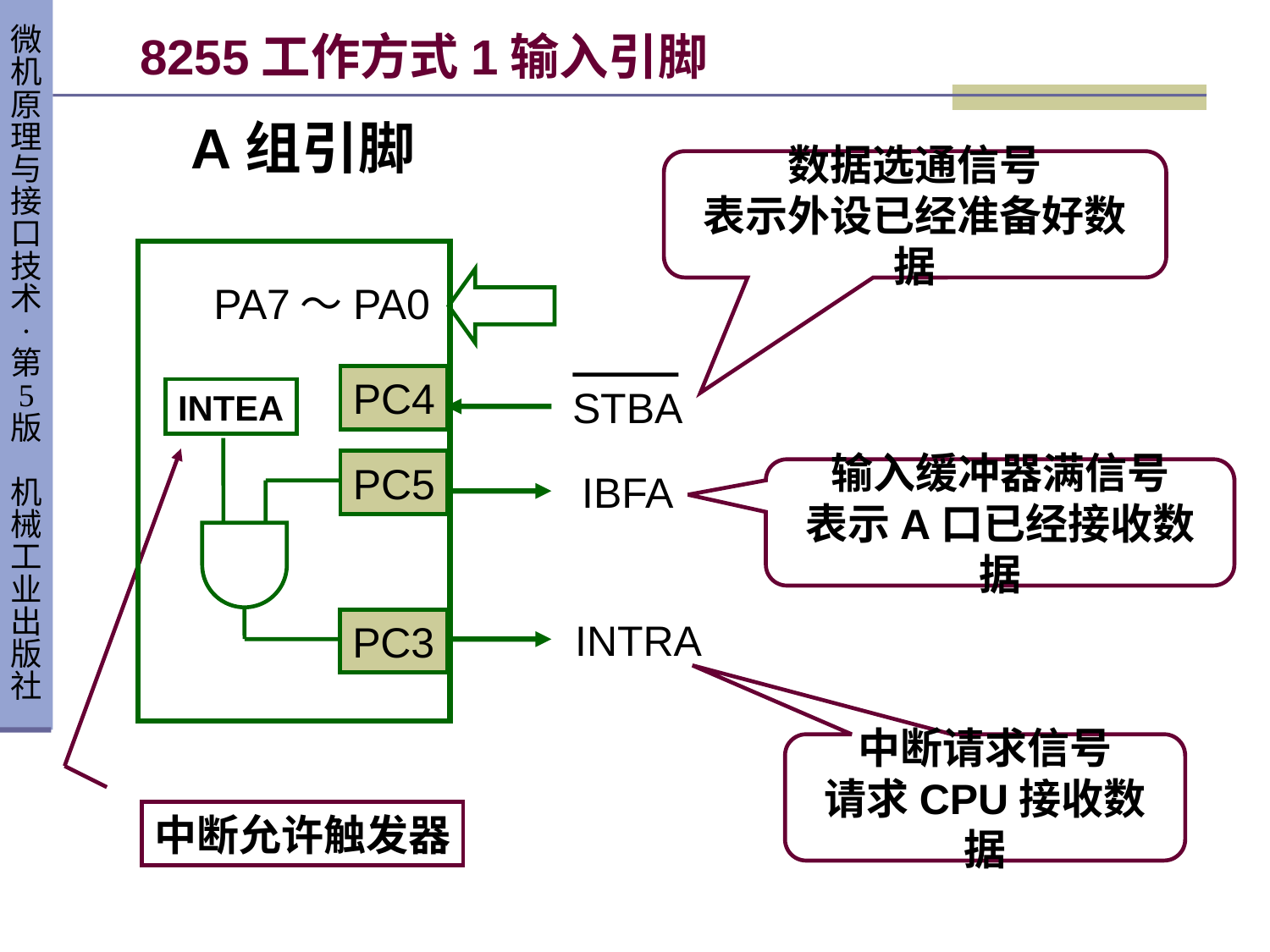

# 8255工作方式1输入引脚
A组引脚
数据选通信号
表示外设已经准备好数据

PA7～PA0
PC4
STBA

INTEA

PC5
IBFA

PC3
INTRA

中断允许触发器
输入缓冲器满信号
表示A口已经接收数据
中断请求信号
请求CPU接收数据